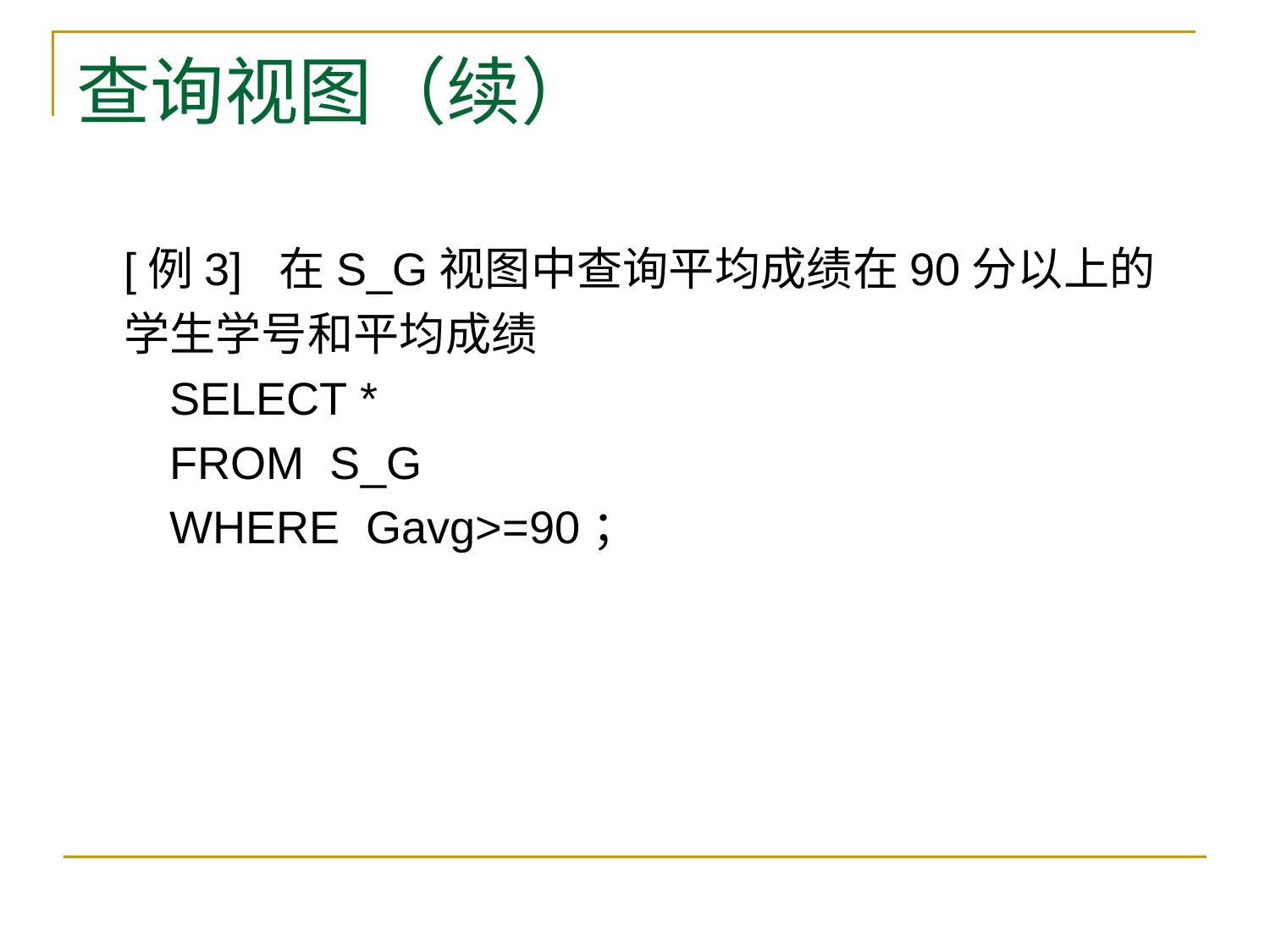

# 查询视图（续）
	[例3]  在S_G视图中查询平均成绩在90分以上的学生学号和平均成绩
SELECT *
FROM  S_G
WHERE  Gavg>=90；